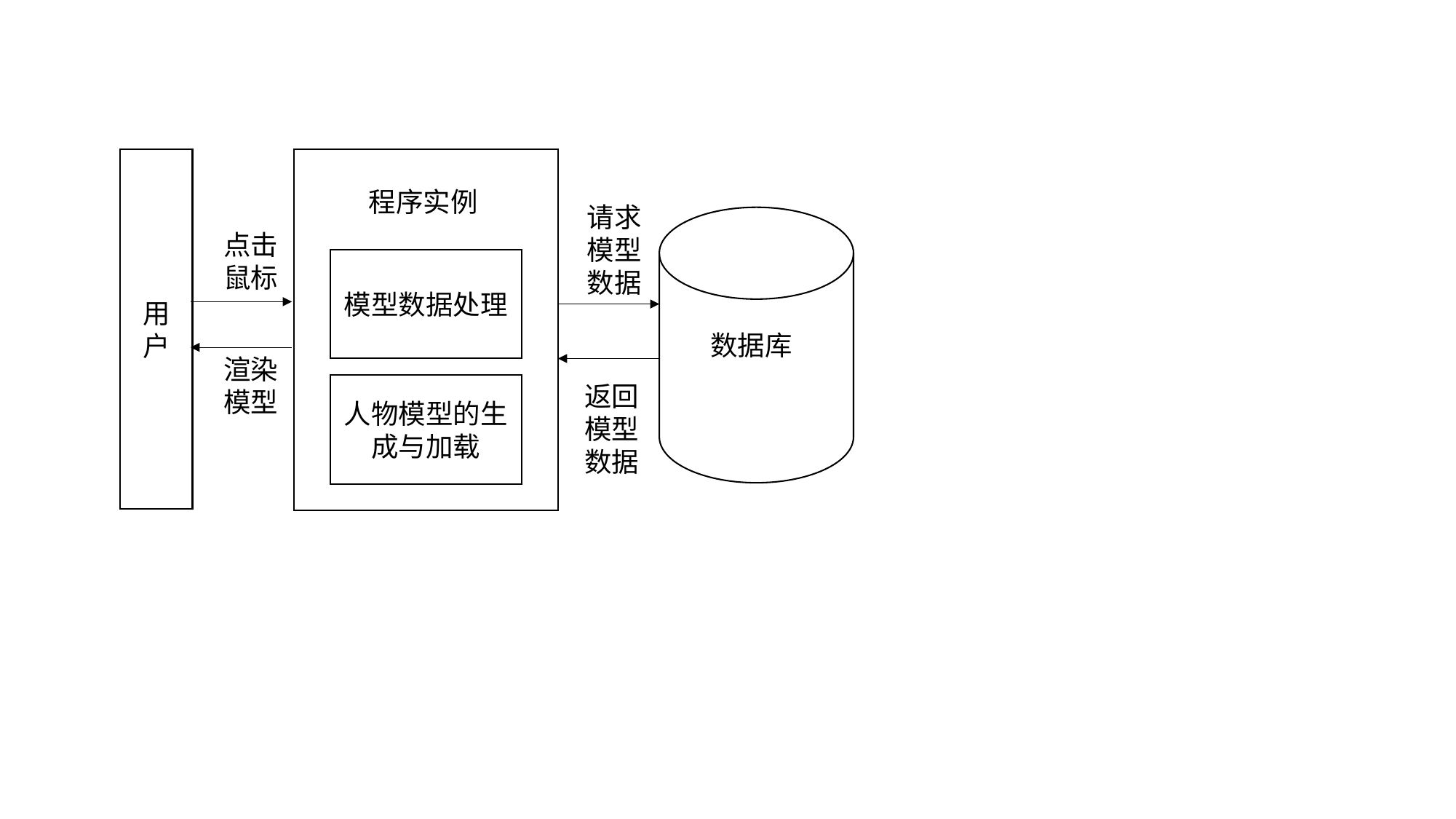

用户

程序实例
请求模型数据

点击鼠标
模型数据处理
数据库
渲染模型
返回模型数据
人物模型的生成与加载